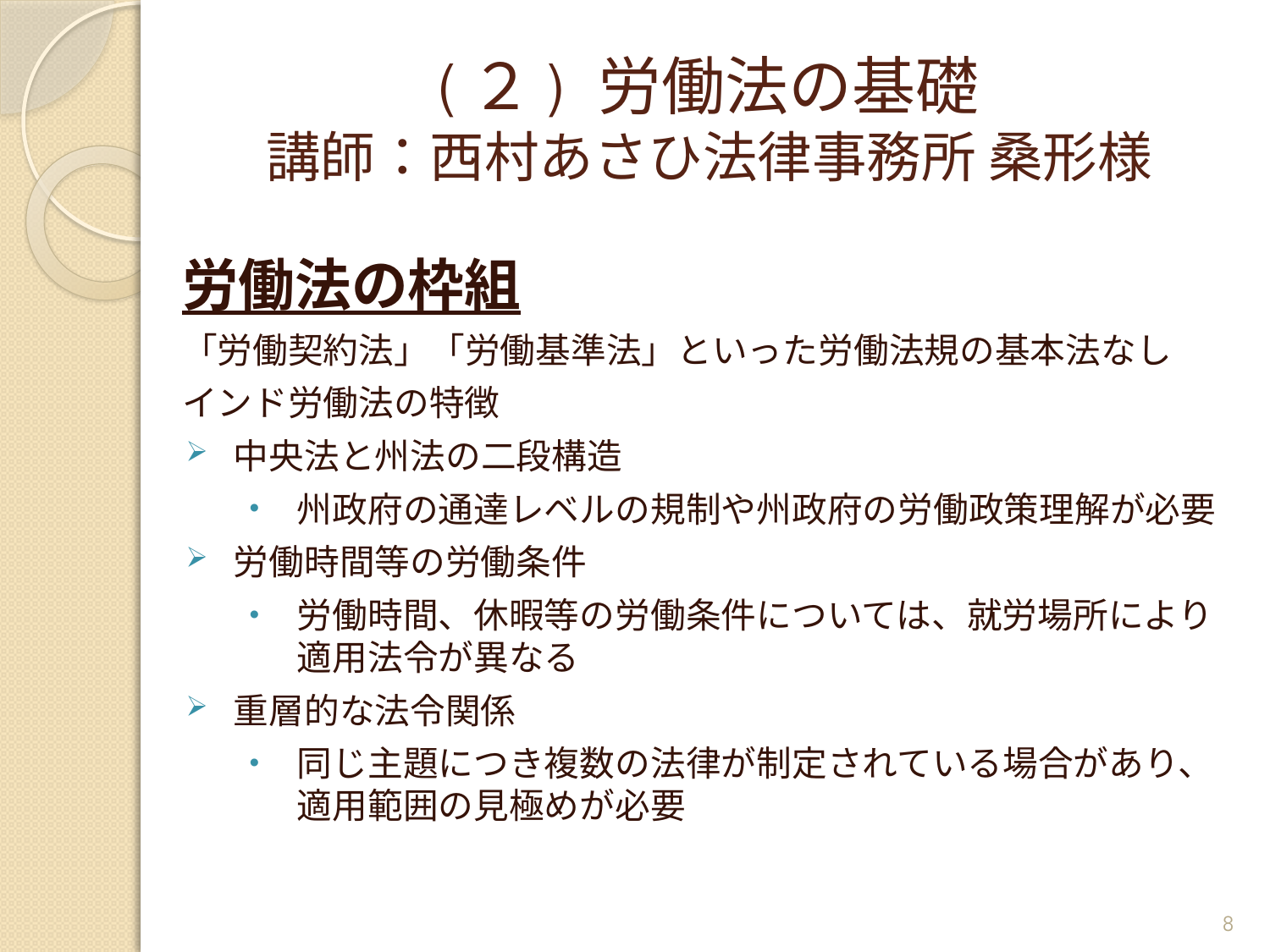

# (２) 労働法の基礎 講師：西村あさひ法律事務所 桑形様
労働法の枠組
「労働契約法」「労働基準法」といった労働法規の基本法なし
インド労働法の特徴
中央法と州法の二段構造
州政府の通達レベルの規制や州政府の労働政策理解が必要
労働時間等の労働条件
労働時間、休暇等の労働条件については、就労場所により適用法令が異なる
重層的な法令関係
同じ主題につき複数の法律が制定されている場合があり、適用範囲の見極めが必要

8